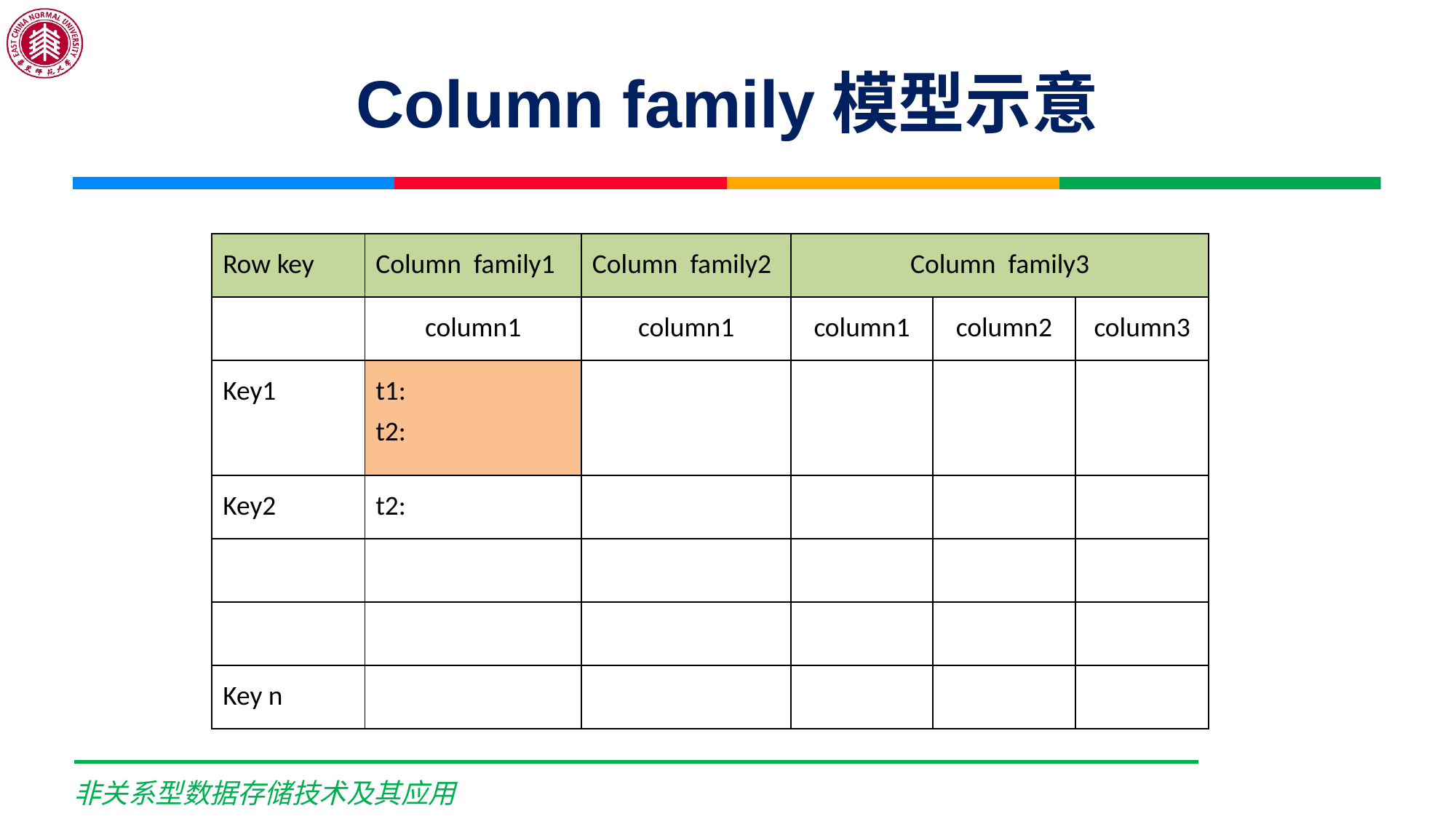

# Column family模型示意

| Row key | Column family1 | Column family2 | Column family3 |  |  |
| --- | --- | --- | --- | --- | --- |
|  | column1 | column1 | column1 | column2 | column3 |
| Key1 | t1: t2: |  |  |  |  |
| Key2 | t2: |  |  |  |  |
|  |  |  |  |  |  |
|  |  |  |  |  |  |
| Key n |  |  |  |  |  |